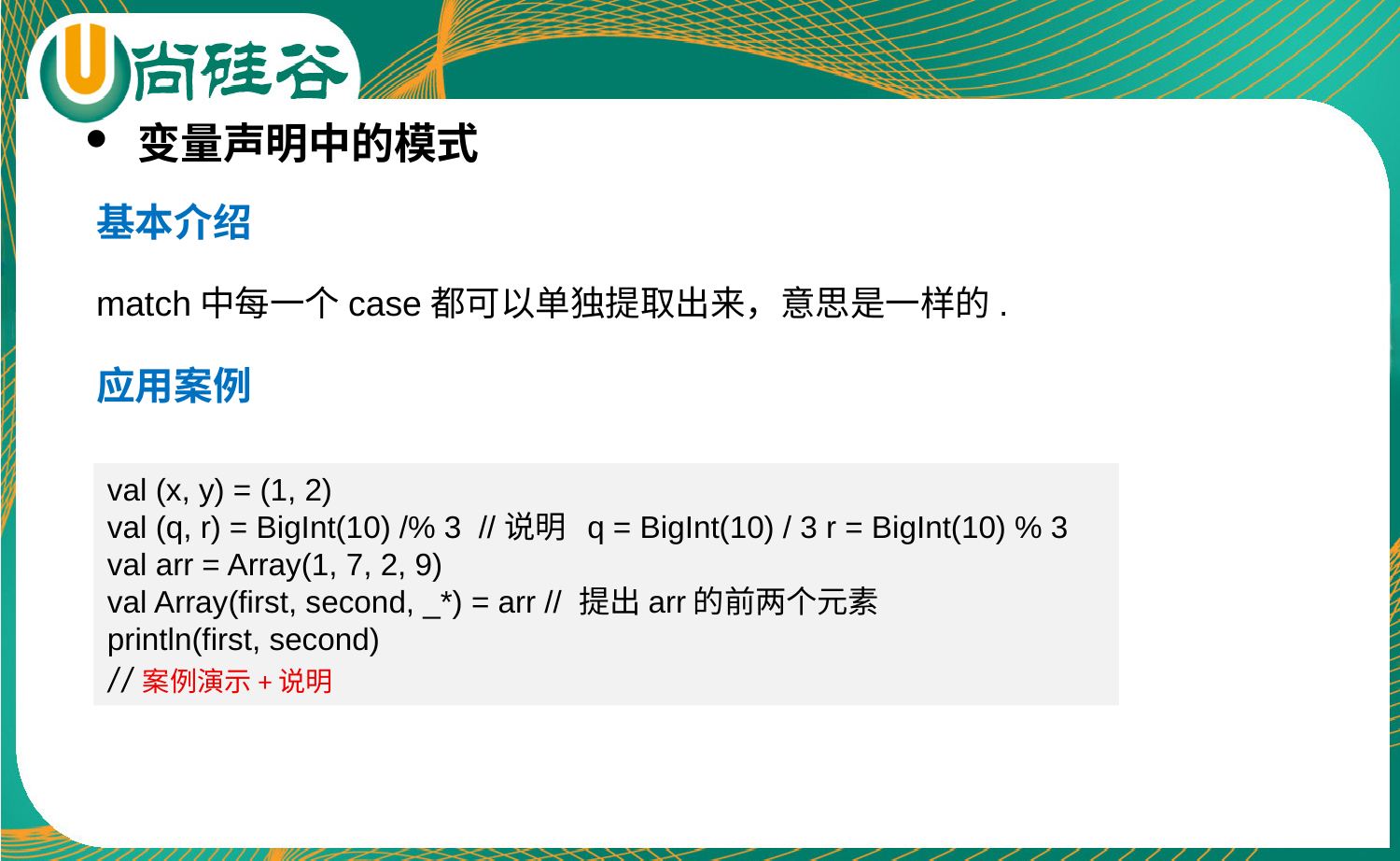

变量声明中的模式

基本介绍

match中每一个case都可以单独提取出来，意思是一样的.

应用案例

val (x, y) = (1, 2)
val (q, r) = BigInt(10) /% 3  //说明  q = BigInt(10) / 3 r = BigInt(10) % 3
val arr = Array(1, 7, 2, 9)
val Array(first, second, _*) = arr // 提出arr的前两个元素
println(first, second)
//案例演示+说明